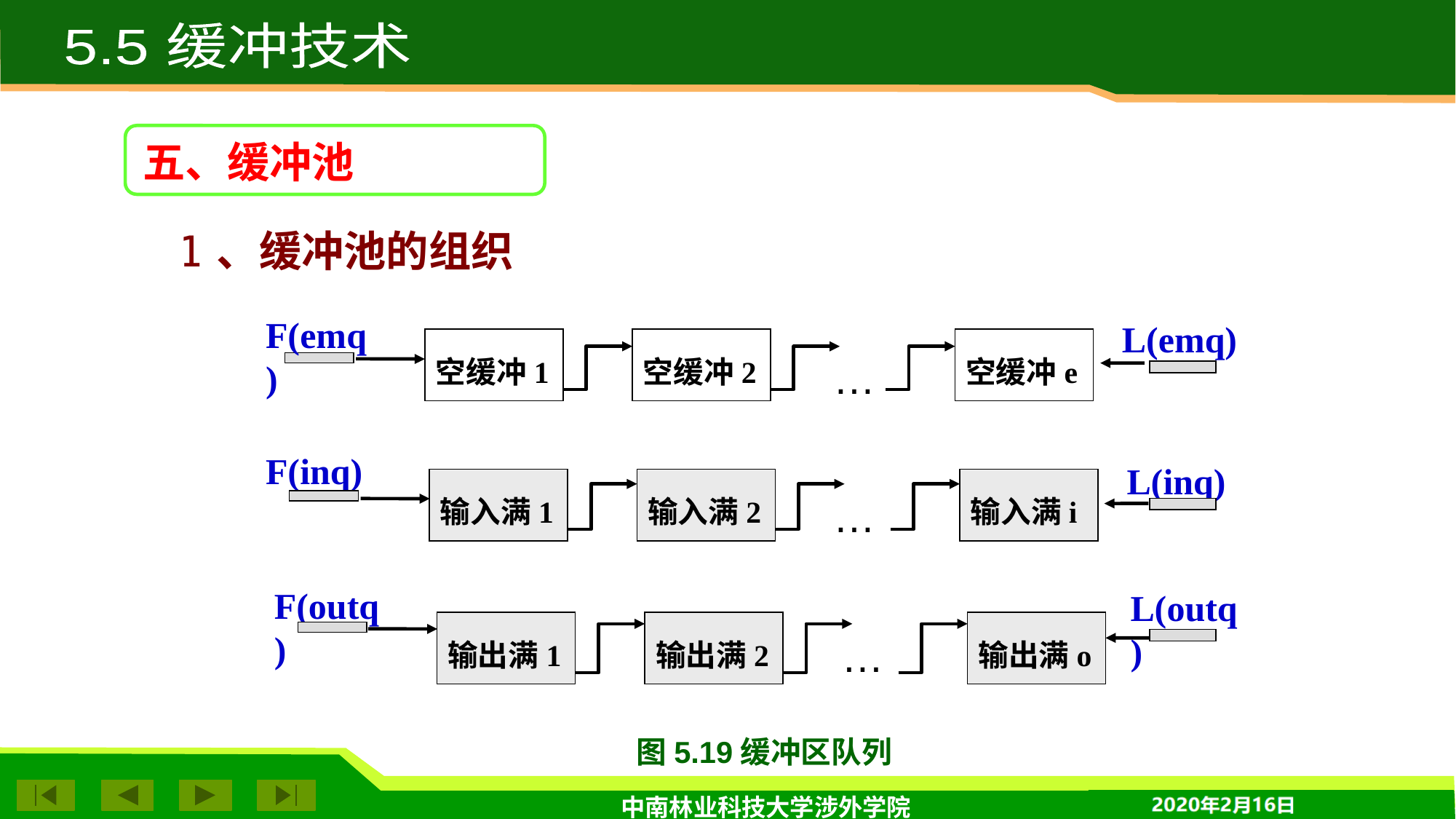

5.5 缓冲技术

五、缓冲池
1、缓冲池的组织
F(emq)
L(emq)

空缓冲1

空缓冲2

空缓冲e

…

F(inq)
L(inq)

输入满1

输入满2

输入满i

…

F(outq)
L(outq)

输出满1

输出满2

输出满o

…

图5.19缓冲区队列